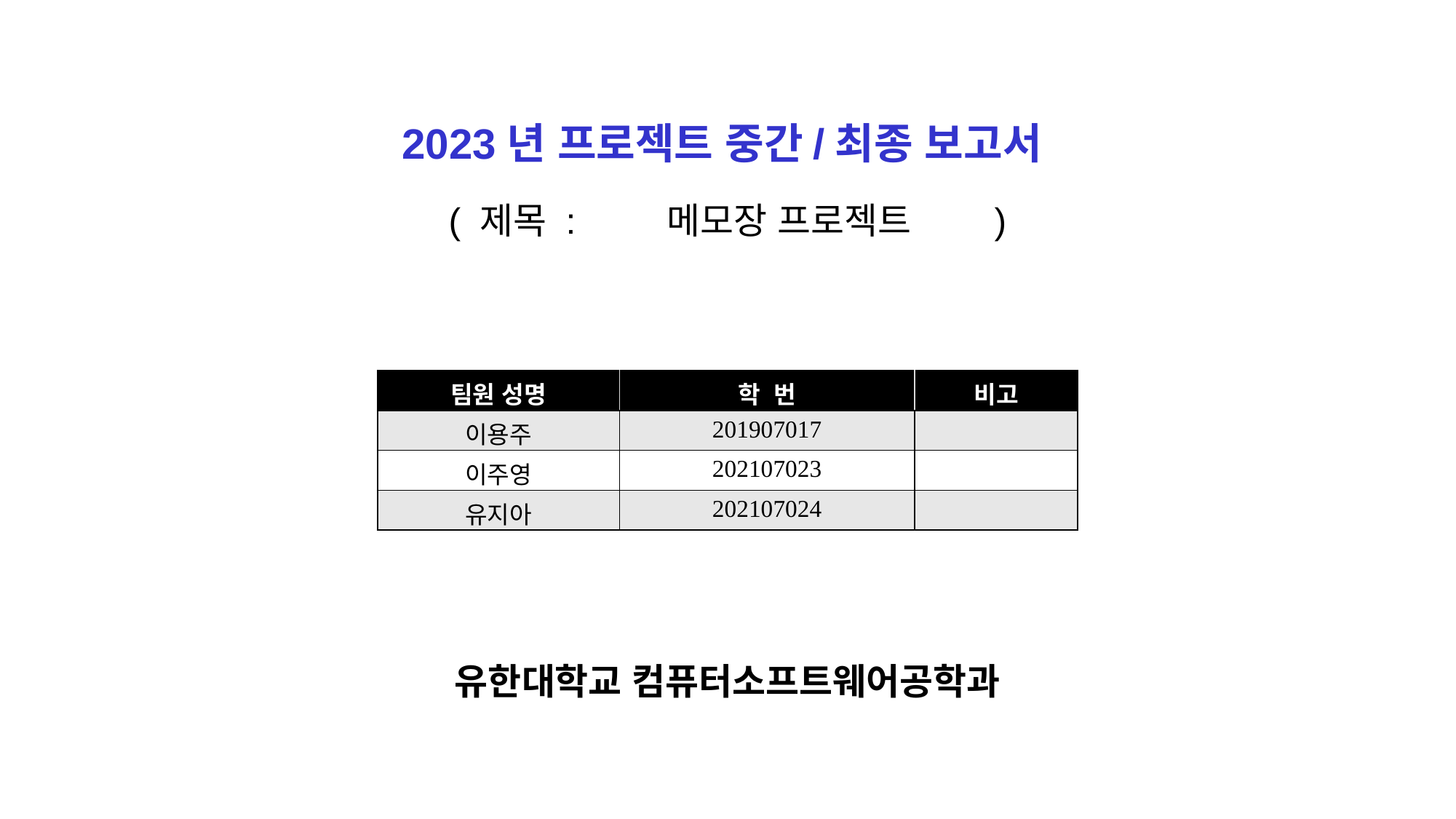

2023년 프로젝트 중간/최종 보고서
( 제목 : 	메모장 프로젝트	)
| 팀원 성명 | 학 번 | 비고 |
| --- | --- | --- |
| 이용주 | 201907017 |  |
| 이주영 | 202107023 |  |
| 유지아 | 202107024 |  |
유한대학교 컴퓨터소프트웨어공학과